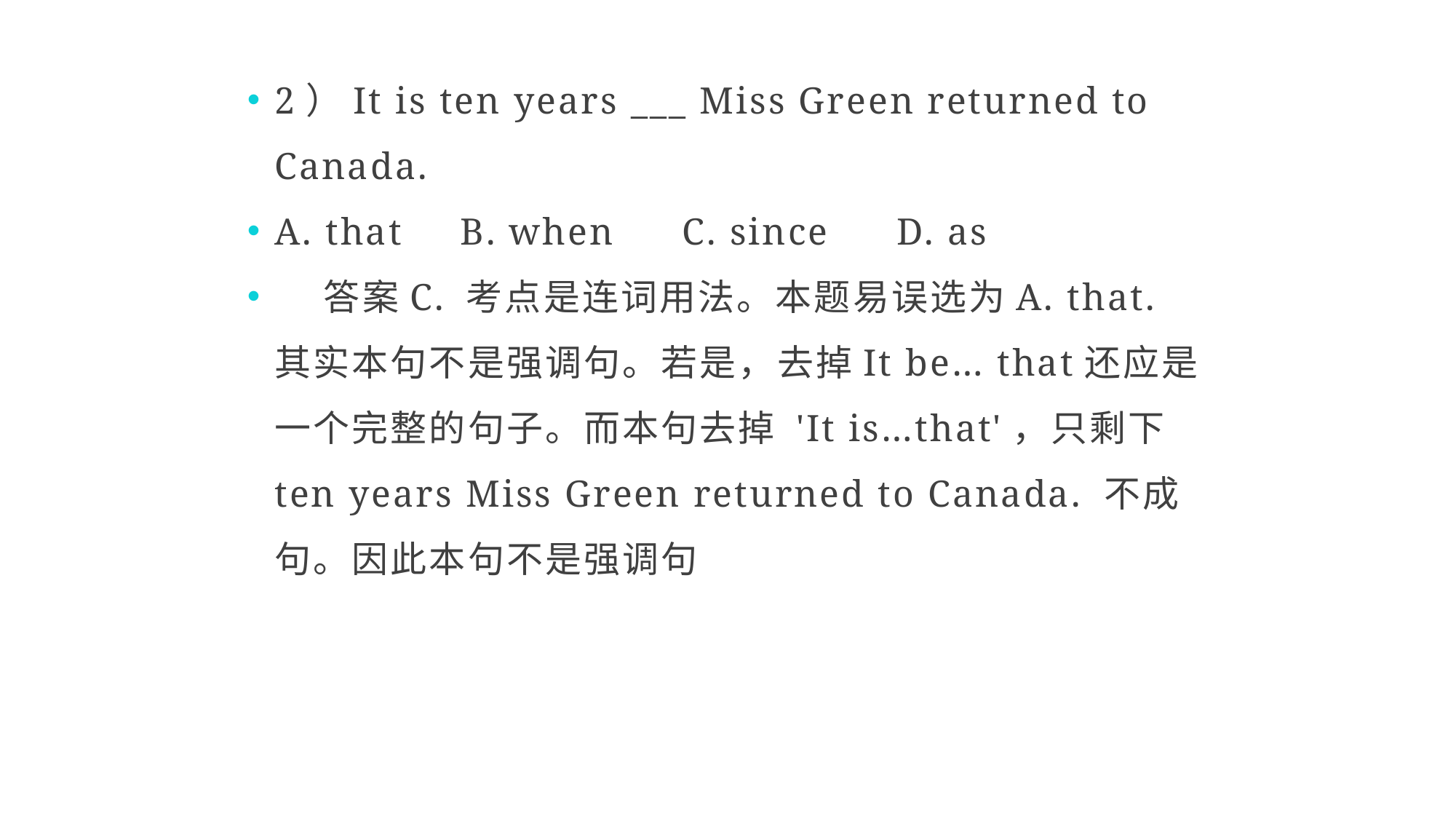

2）It is ten years ___ Miss Green returned to Canada.
A. that　B. when　 C. since　 D. as
　 答案C. 考点是连词用法。本题易误选为A. that. 其实本句不是强调句。若是，去掉It be… that还应是一个完整的句子。而本句去掉 'It is…that'，只剩下ten years Miss Green returned to Canada. 不成句。因此本句不是强调句